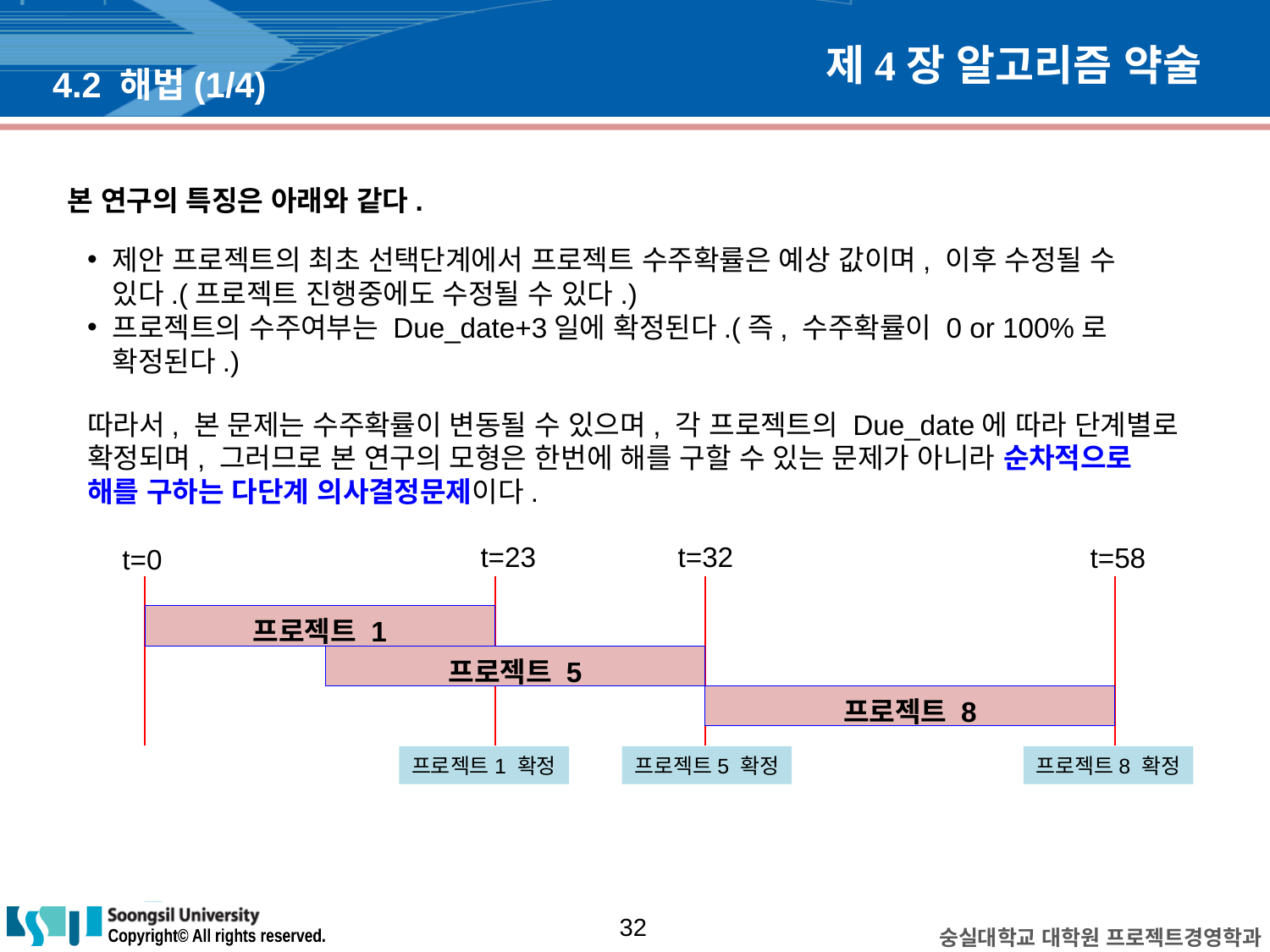

# 제4장 알고리즘 약술
4.2 해법(1/4)
본 연구의 특징은 아래와 같다.
제안 프로젝트의 최초 선택단계에서 프로젝트 수주확률은 예상 값이며, 이후 수정될 수 있다.(프로젝트 진행중에도 수정될 수 있다.)
프로젝트의 수주여부는 Due_date+3일에 확정된다.(즉, 수주확률이 0 or 100%로 확정된다.)

따라서, 본 문제는 수주확률이 변동될 수 있으며, 각 프로젝트의 Due_date에 따라 단계별로 확정되며, 그러므로 본 연구의 모형은 한번에 해를 구할 수 있는 문제가 아니라 순차적으로 해를 구하는 다단계 의사결정문제이다.
t=23
t=32
t=58
t=0
프로젝트 1
프로젝트 5
프로젝트 8
프로젝트1 확정
프로젝트8 확정
프로젝트5 확정